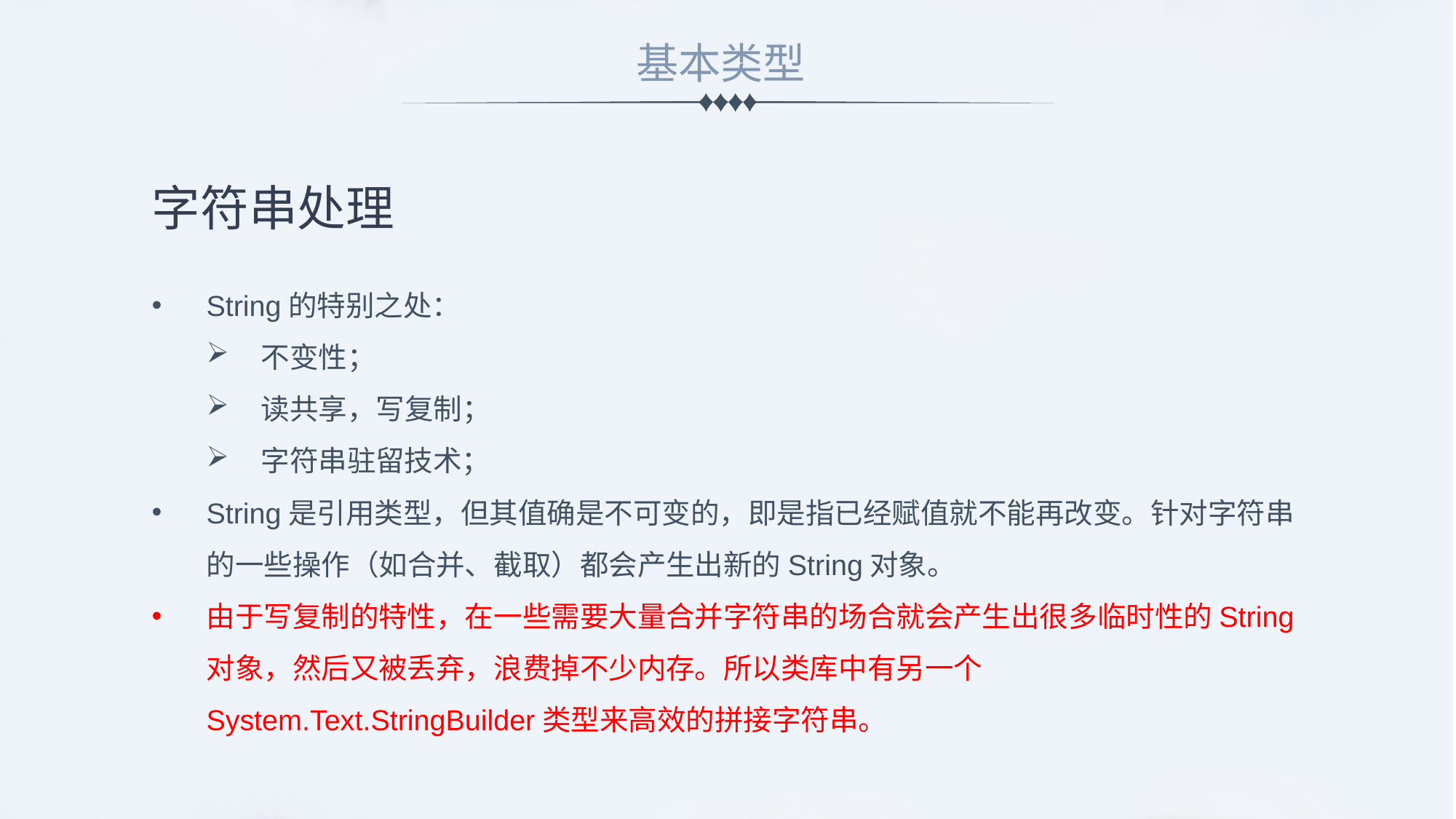

字符串处理
String的特别之处：
不变性；
读共享，写复制；
字符串驻留技术；
String是引用类型，但其值确是不可变的，即是指已经赋值就不能再改变。针对字符串的一些操作（如合并、截取）都会产生出新的String对象。
由于写复制的特性，在一些需要大量合并字符串的场合就会产生出很多临时性的String对象，然后又被丢弃，浪费掉不少内存。所以类库中有另一个System.Text.StringBuilder类型来高效的拼接字符串。